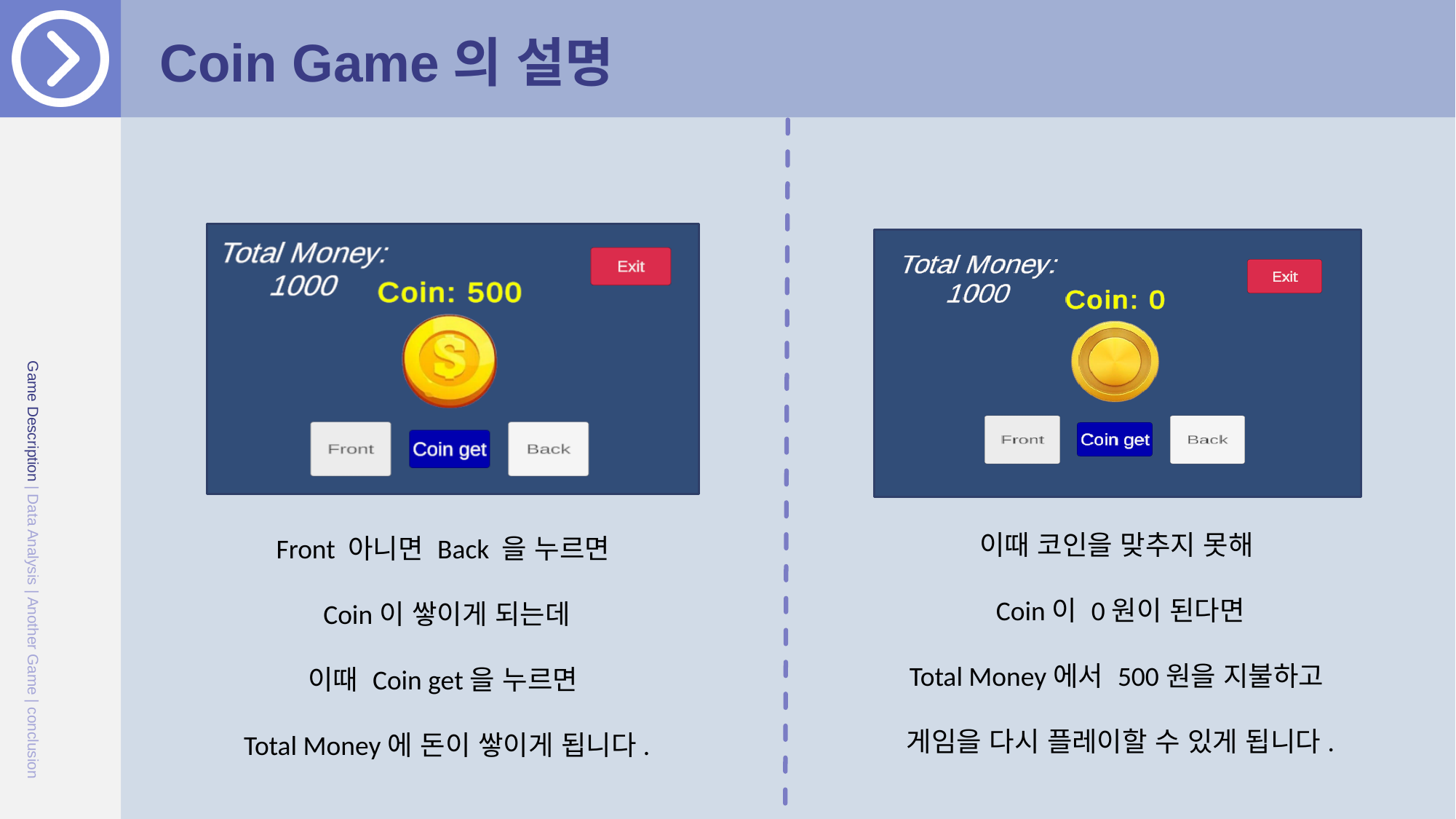

Coin Game의 설명

이때 코인을 맞추지 못해

Coin이 0원이 된다면

Total Money에서 500원을 지불하고

게임을 다시 플레이할 수 있게 됩니다.
Front 아니면 Back 을 누르면
Coin이 쌓이게 되는데
이때 Coin get을 누르면
Total Money에 돈이 쌓이게 됩니다.
Game Description | Data Analysis | Another Game | conclusion